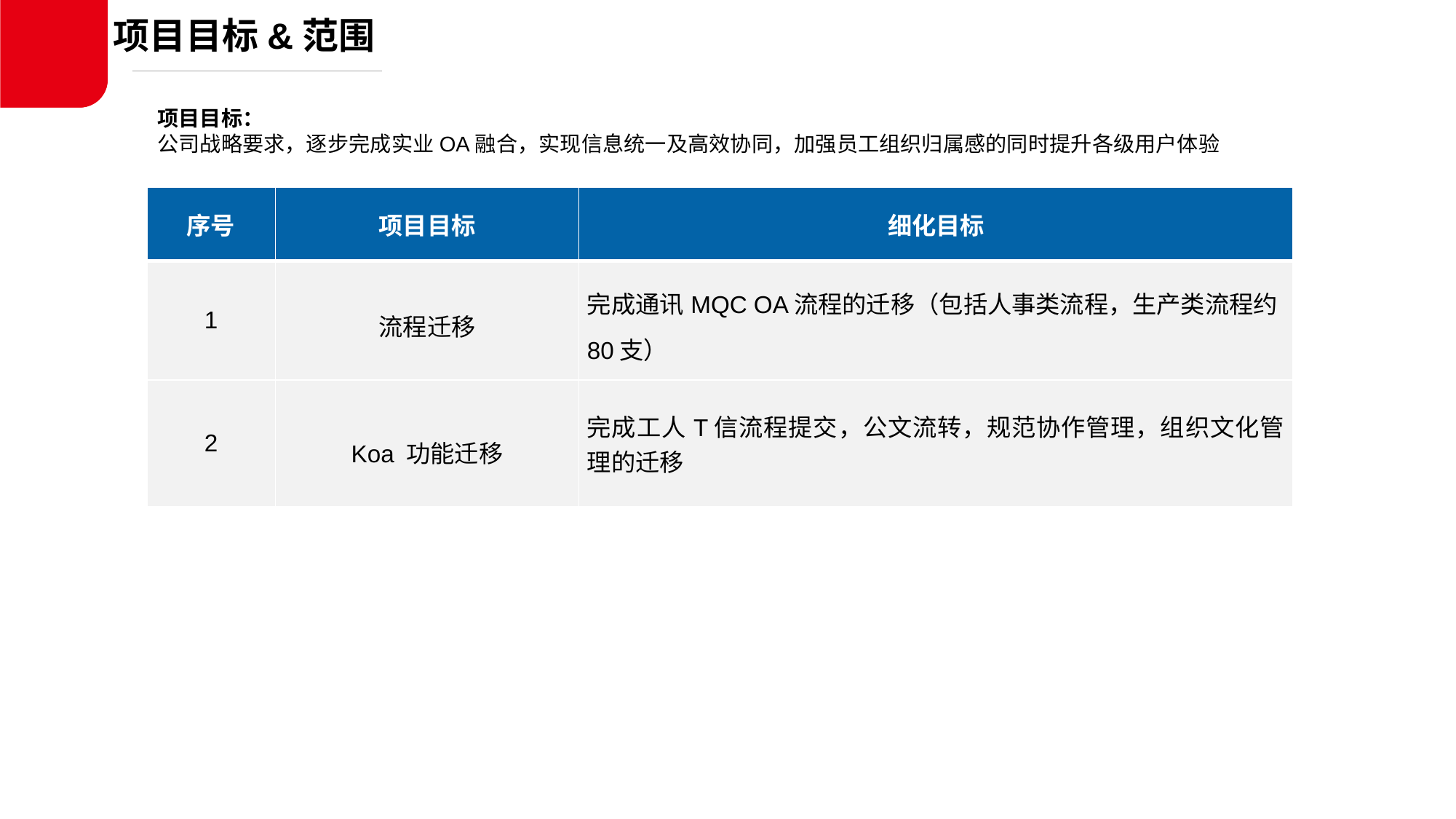

项目目标&范围
项目目标：
公司战略要求，逐步完成实业OA融合，实现信息统一及高效协同，加强员工组织归属感的同时提升各级用户体验
| 序号 | 项目目标 | 细化目标 |
| --- | --- | --- |
| 1 | 流程迁移 | 完成通讯MQC OA流程的迁移（包括人事类流程，生产类流程约80支） |
| 2 | Koa 功能迁移 | 完成工人T信流程提交，公文流转，规范协作管理，组织文化管理的迁移 |